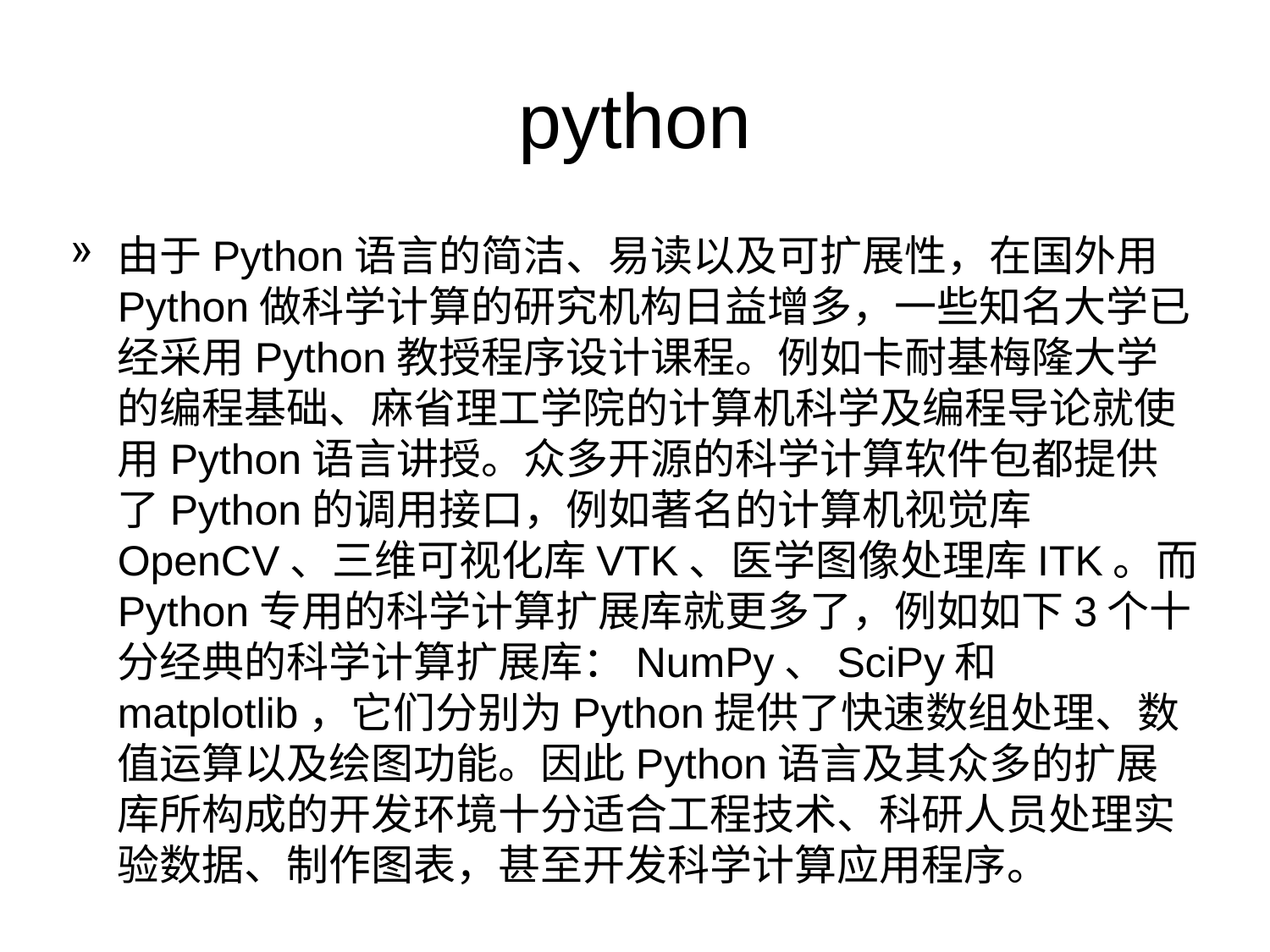

# python
由于Python语言的简洁、易读以及可扩展性，在国外用Python做科学计算的研究机构日益增多，一些知名大学已经采用Python教授程序设计课程。例如卡耐基梅隆大学的编程基础、麻省理工学院的计算机科学及编程导论就使用Python语言讲授。众多开源的科学计算软件包都提供了Python的调用接口，例如著名的计算机视觉库OpenCV、三维可视化库VTK、医学图像处理库ITK。而Python专用的科学计算扩展库就更多了，例如如下3个十分经典的科学计算扩展库：NumPy、SciPy和matplotlib，它们分别为Python提供了快速数组处理、数值运算以及绘图功能。因此Python语言及其众多的扩展库所构成的开发环境十分适合工程技术、科研人员处理实验数据、制作图表，甚至开发科学计算应用程序。
8